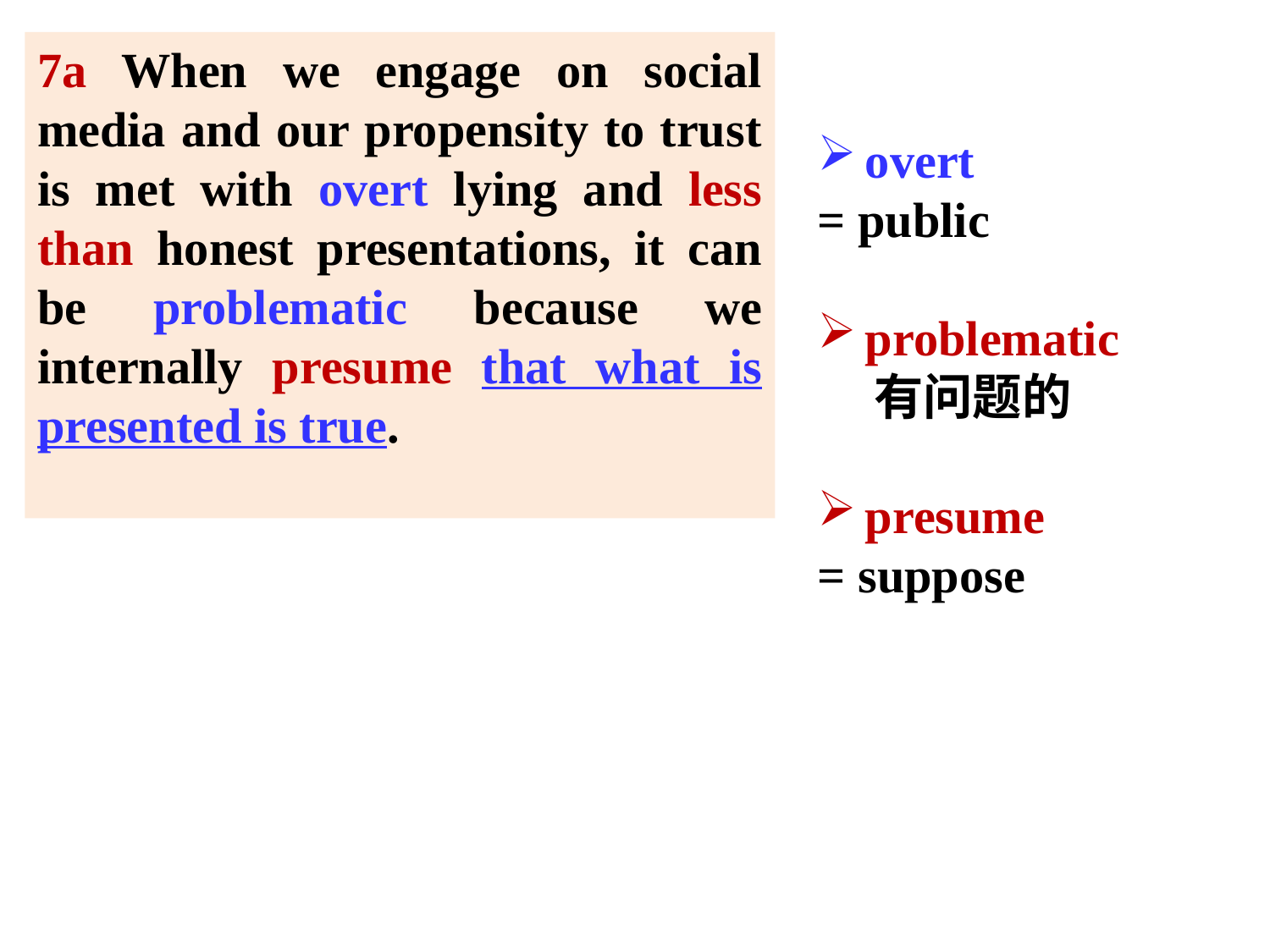

7a When we engage on social media and our propensity to trust is met with overt lying and less than honest presentations, it can be problematic because we internally presume that what is presented is true.

overt
= public

problematic
    有问题的

presume
= suppose